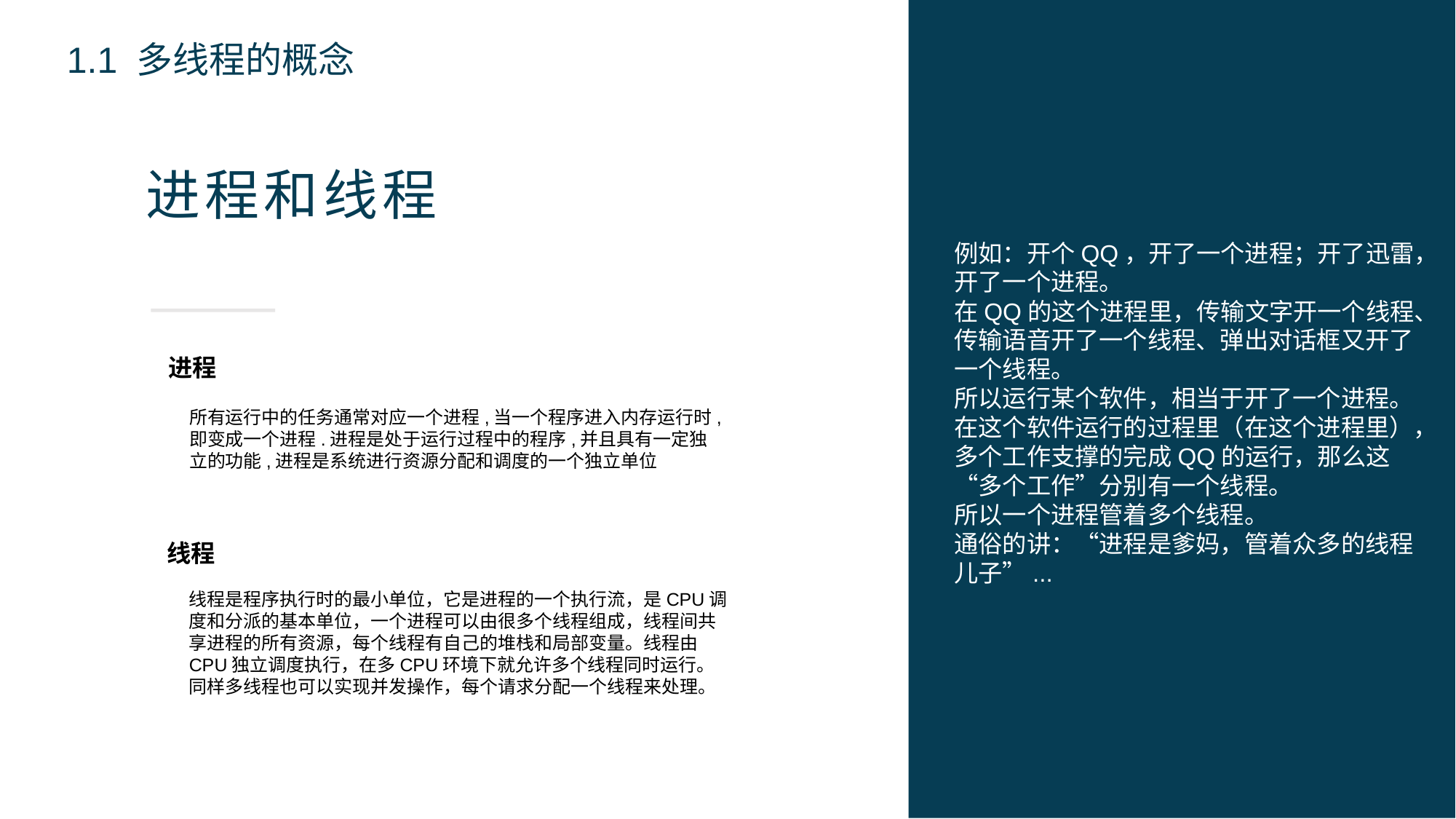

1.1 多线程的概念
进程和线程
例如：开个QQ，开了一个进程；开了迅雷，开了一个进程。
在QQ的这个进程里，传输文字开一个线程、传输语音开了一个线程、弹出对话框又开了一个线程。
所以运行某个软件，相当于开了一个进程。在这个软件运行的过程里（在这个进程里），多个工作支撑的完成QQ的运行，那么这“多个工作”分别有一个线程。
所以一个进程管着多个线程。
通俗的讲：“进程是爹妈，管着众多的线程儿子”...

进程
所有运行中的任务通常对应一个进程,当一个程序进入内存运行时,即变成一个进程.进程是处于运行过程中的程序,并且具有一定独立的功能,进程是系统进行资源分配和调度的一个独立单位

线程
线程是程序执行时的最小单位，它是进程的一个执行流，是CPU调度和分派的基本单位，一个进程可以由很多个线程组成，线程间共享进程的所有资源，每个线程有自己的堆栈和局部变量。线程由CPU独立调度执行，在多CPU环境下就允许多个线程同时运行。同样多线程也可以实现并发操作，每个请求分配一个线程来处理。